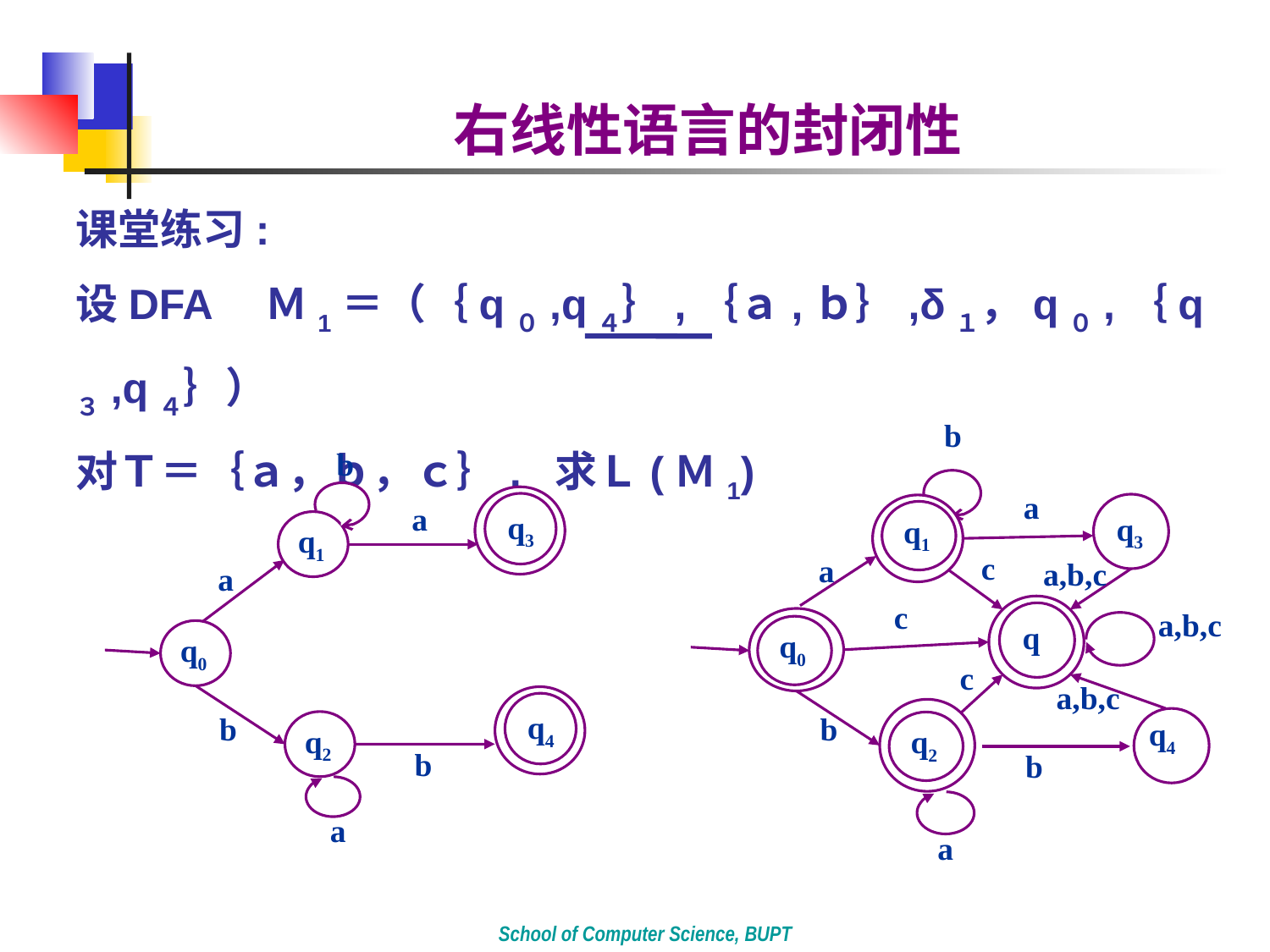

右线性语言的封闭性
课堂练习:
设DFA　Ｍ1＝（｛q０,q４｝,｛ａ,ｂ｝,δ１，q０,｛q３,q４｝）
对Ｔ＝｛ａ，ｂ，ｃ｝,  求Ｌ(Ｍ1)

b
a

q3

q1
c
a
a,b,c
c

q
a,b,c

q0
c
a,b,c

b
q4

q2
b

a

b

q3
a

q1
a

q0

q4
b

q2
b

a

School of Computer Science, BUPT
22